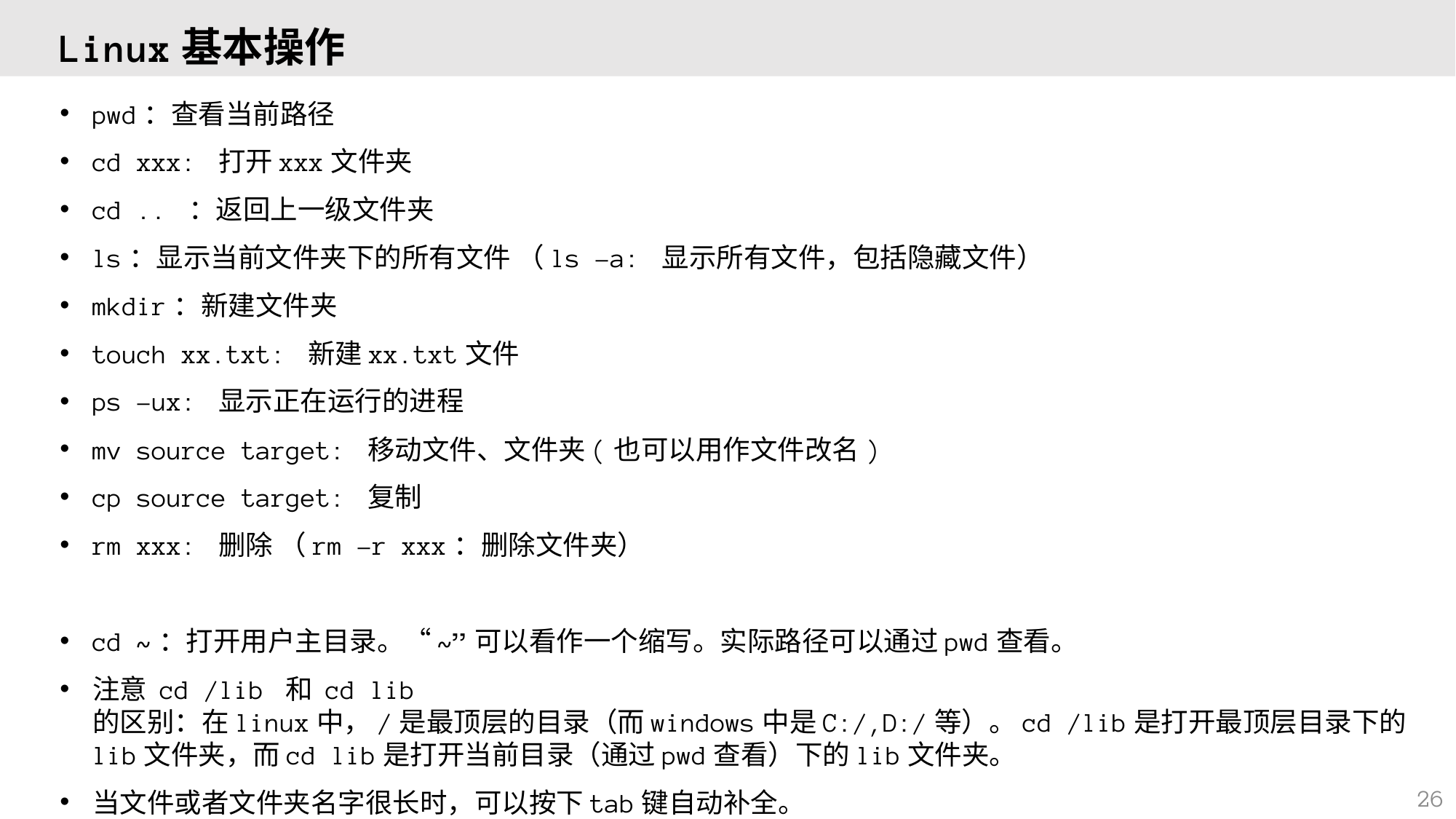

# Linux基本操作
pwd：查看当前路径
cd xxx: 打开xxx文件夹
cd .. ：返回上一级文件夹
ls：显示当前文件夹下的所有文件 （ls –a: 显示所有文件，包括隐藏文件）
mkdir：新建文件夹
touch xx.txt: 新建xx.txt文件
ps –ux: 显示正在运行的进程
mv source target: 移动文件、文件夹(也可以用作文件改名)
cp source target: 复制
rm xxx: 删除 （rm –r xxx：删除文件夹）

cd ~：打开用户主目录。“~”可以看作一个缩写。实际路径可以通过pwd查看。
注意 cd /lib 和 cd lib 的区别：在linux中，/是最顶层的目录（而windows中是C:/,D:/等）。cd /lib是打开最顶层目录下的lib文件夹，而cd lib是打开当前目录（通过pwd查看）下的lib文件夹。
当文件或者文件夹名字很长时，可以按下tab键自动补全。

26